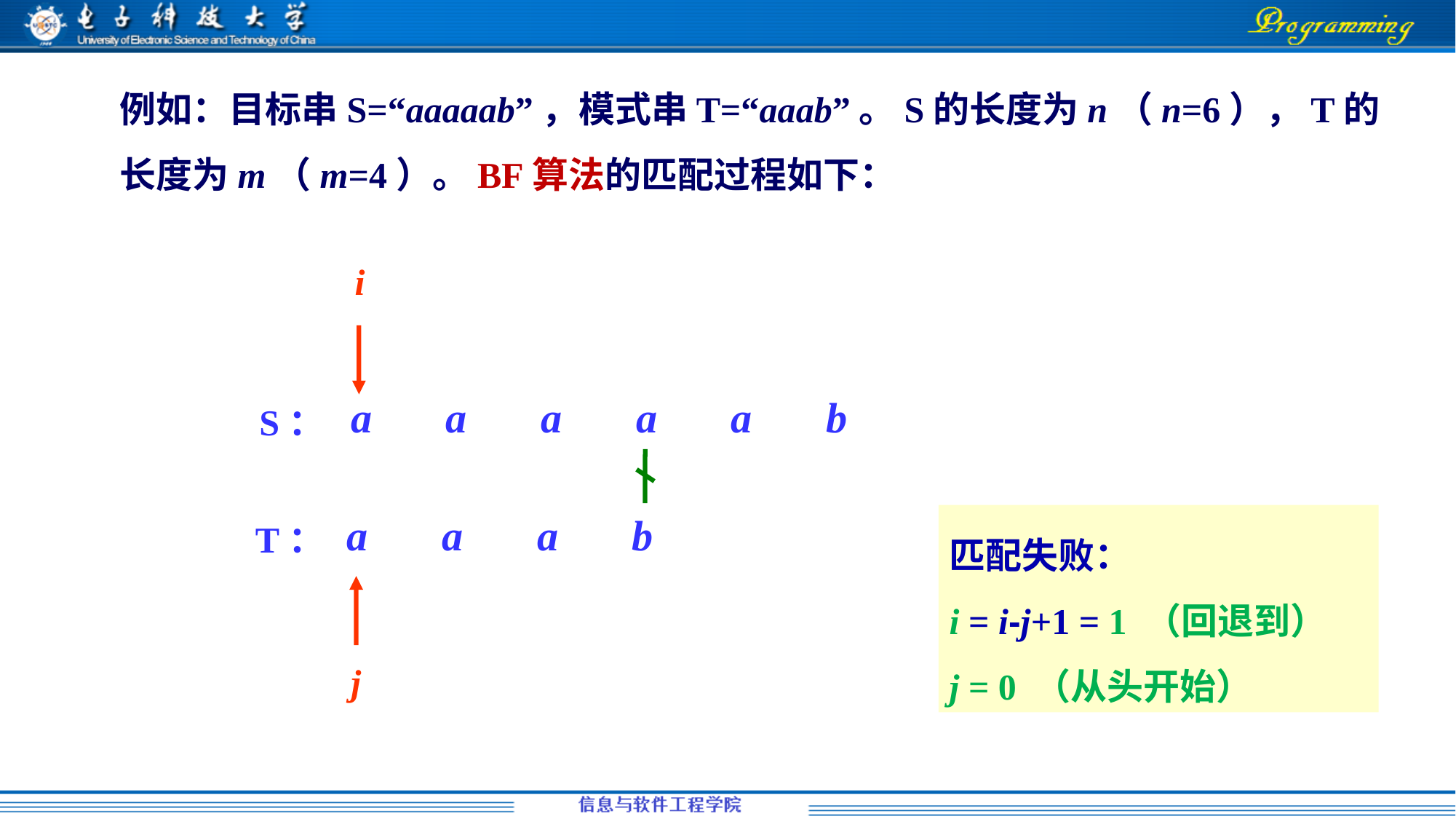

例如：目标串S=“aaaaab”，模式串T=“aaab”。S的长度为n（n=6），T的长度为m（m=4）。BF算法的匹配过程如下：
i

j

a       a       a       a       a       b
S：

a       a       a       b
匹配失败：
i = i-j+1 = 1 （回退到）
j = 0 （从头开始）
T：